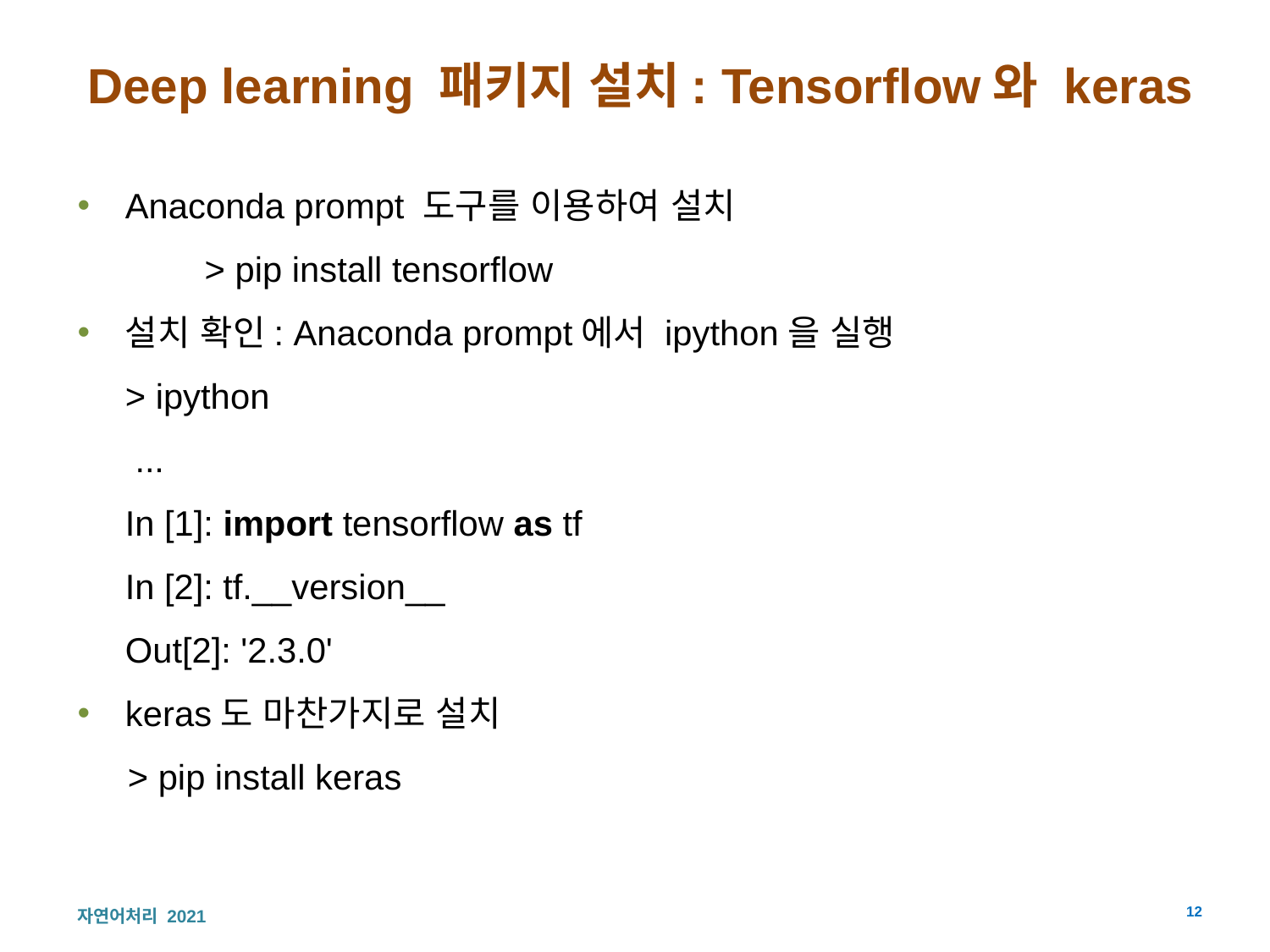

# Deep learning 패키지 설치: Tensorflow와 keras
Anaconda prompt 도구를 이용하여 설치
	> pip install tensorflow
설치 확인: Anaconda prompt에서 ipython을 실행
> ipython
 ...
In [1]: import tensorflow as tf
In [2]: tf.__version__
Out[2]: '2.3.0'
keras도 마찬가지로 설치
> pip install keras